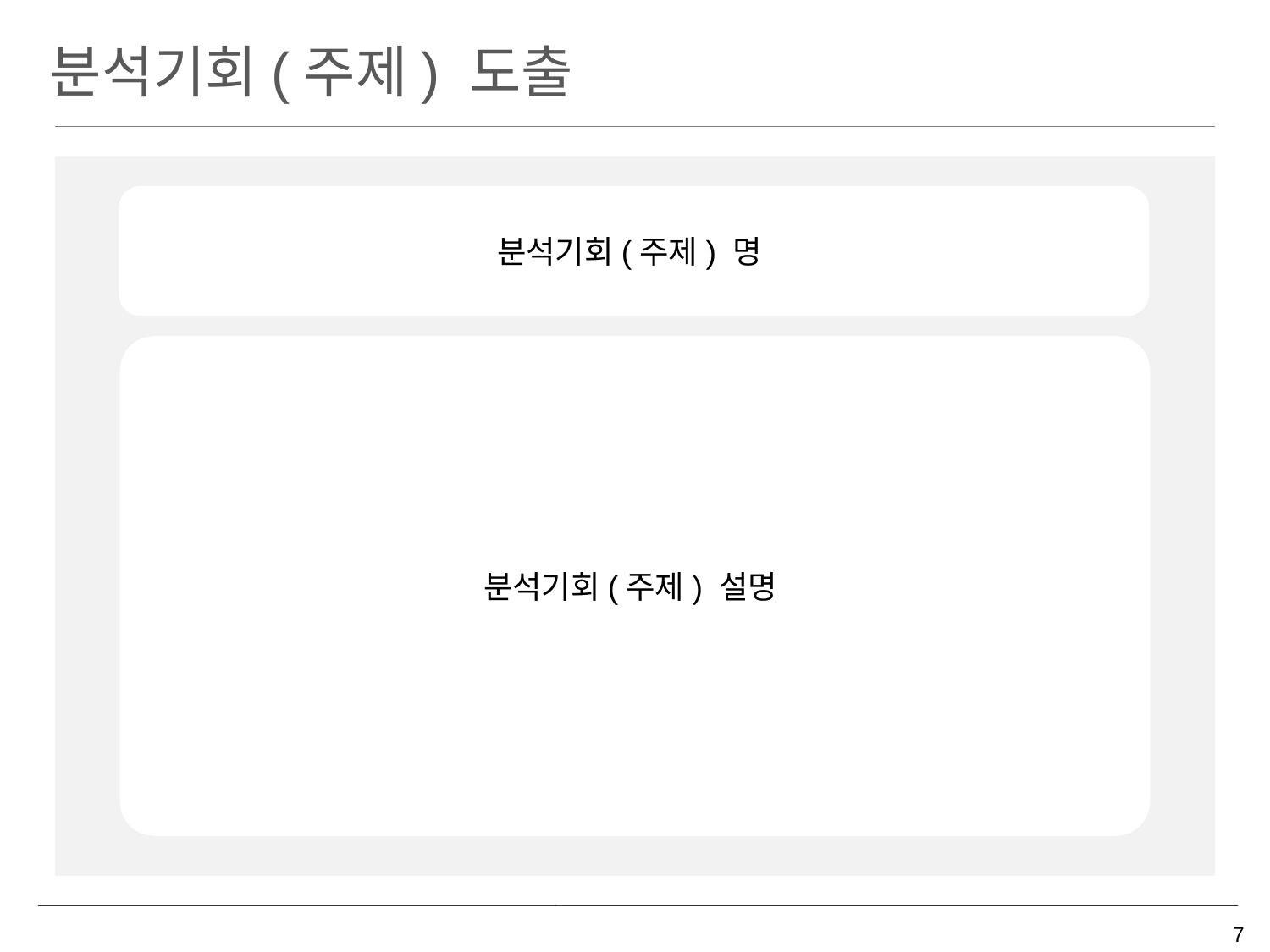

# 분석기회(주제) 도출

분석기회(주제) 명
분석기회(주제) 설명